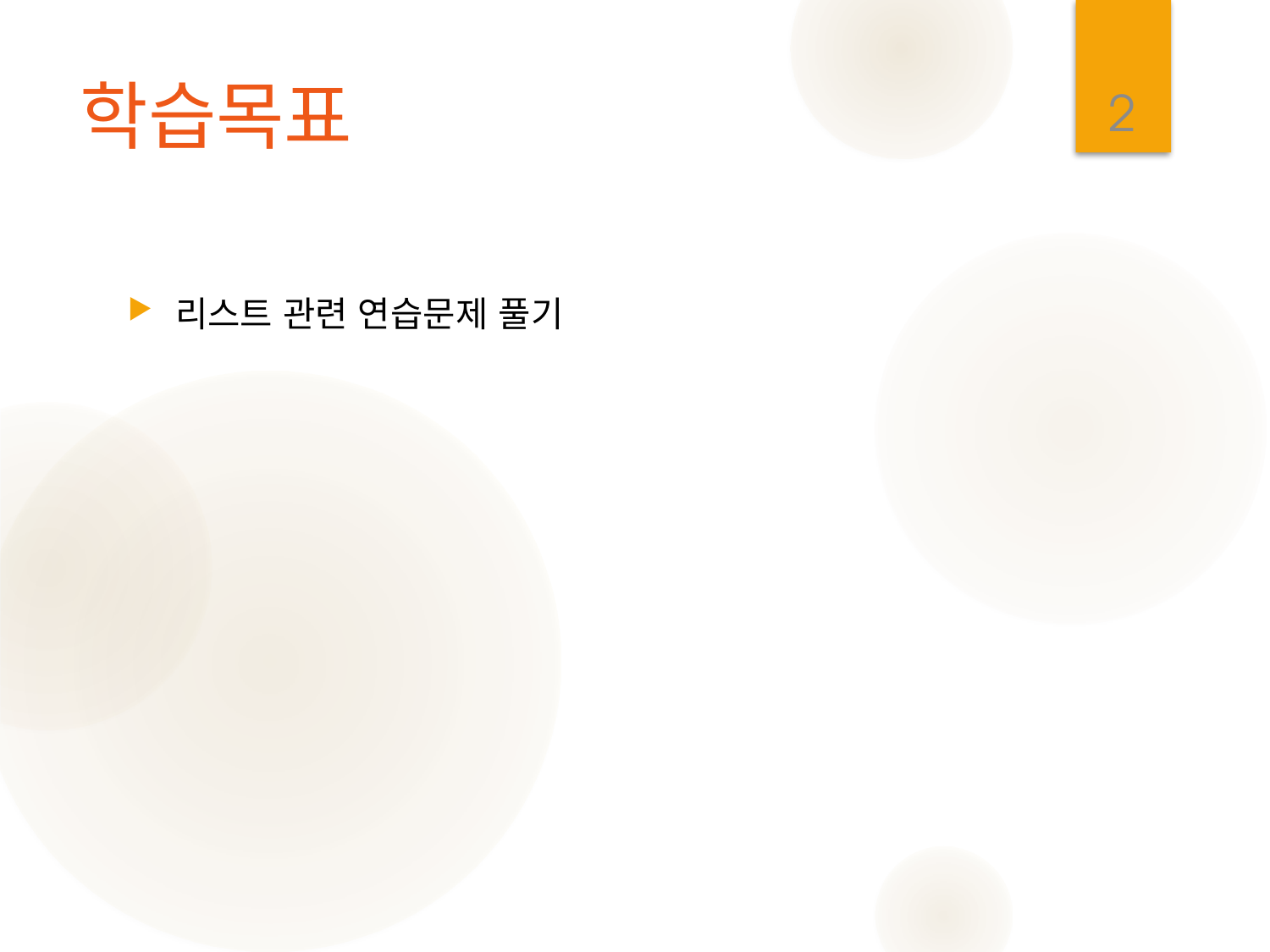

2
# 학습목표
리스트 관련 연습문제 풀기